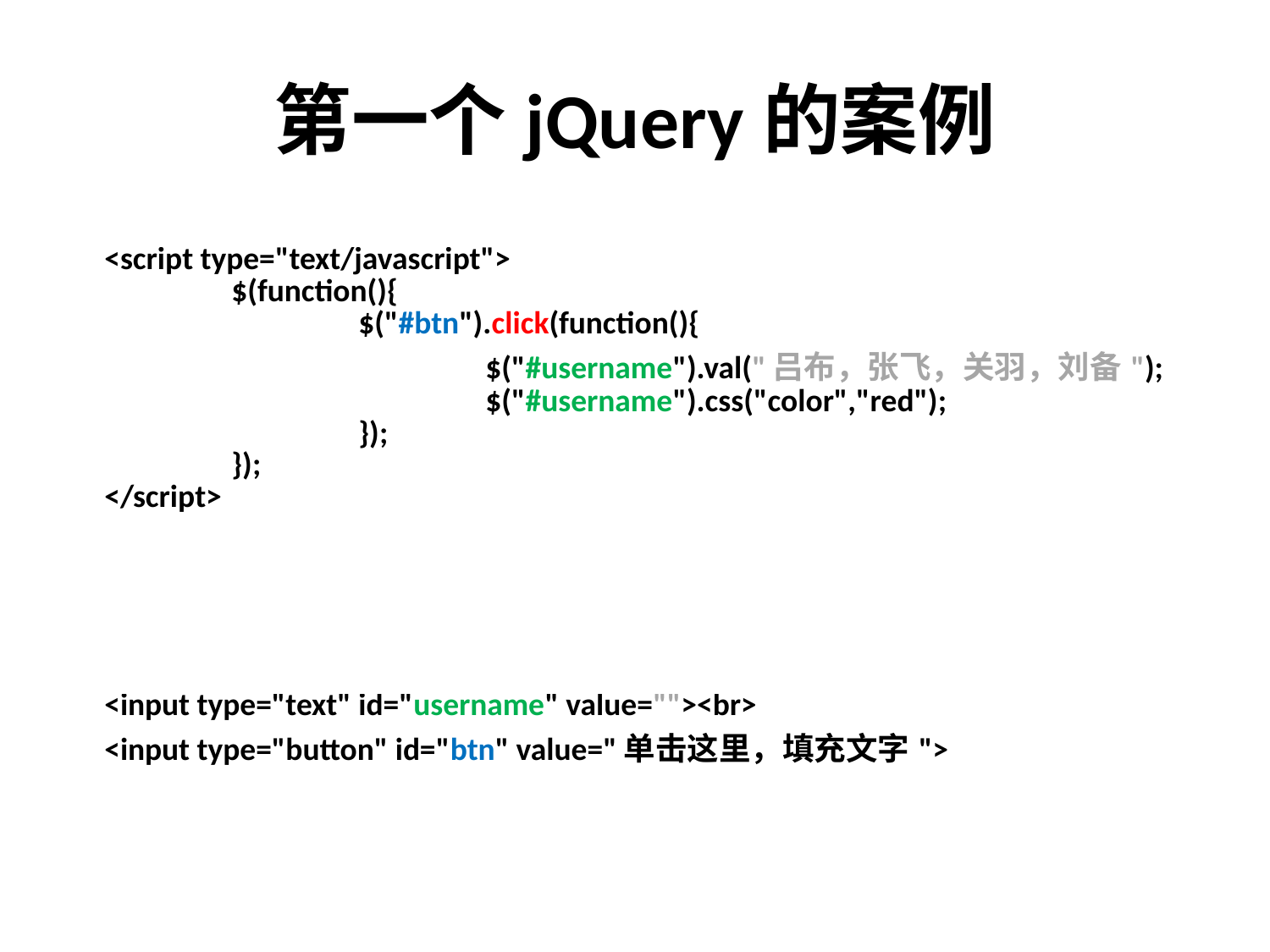

# 第一个jQuery的案例
| <script type="text/javascript"> $(function(){ $("#btn").click(function(){ $("#username").val("吕布，张飞，关羽，刘备"); $("#username").css("color","red"); }); }); </script> |
| --- |
| <input type="text" id="username" value=""><br> <input type="button" id="btn" value="单击这里，填充文字"> |